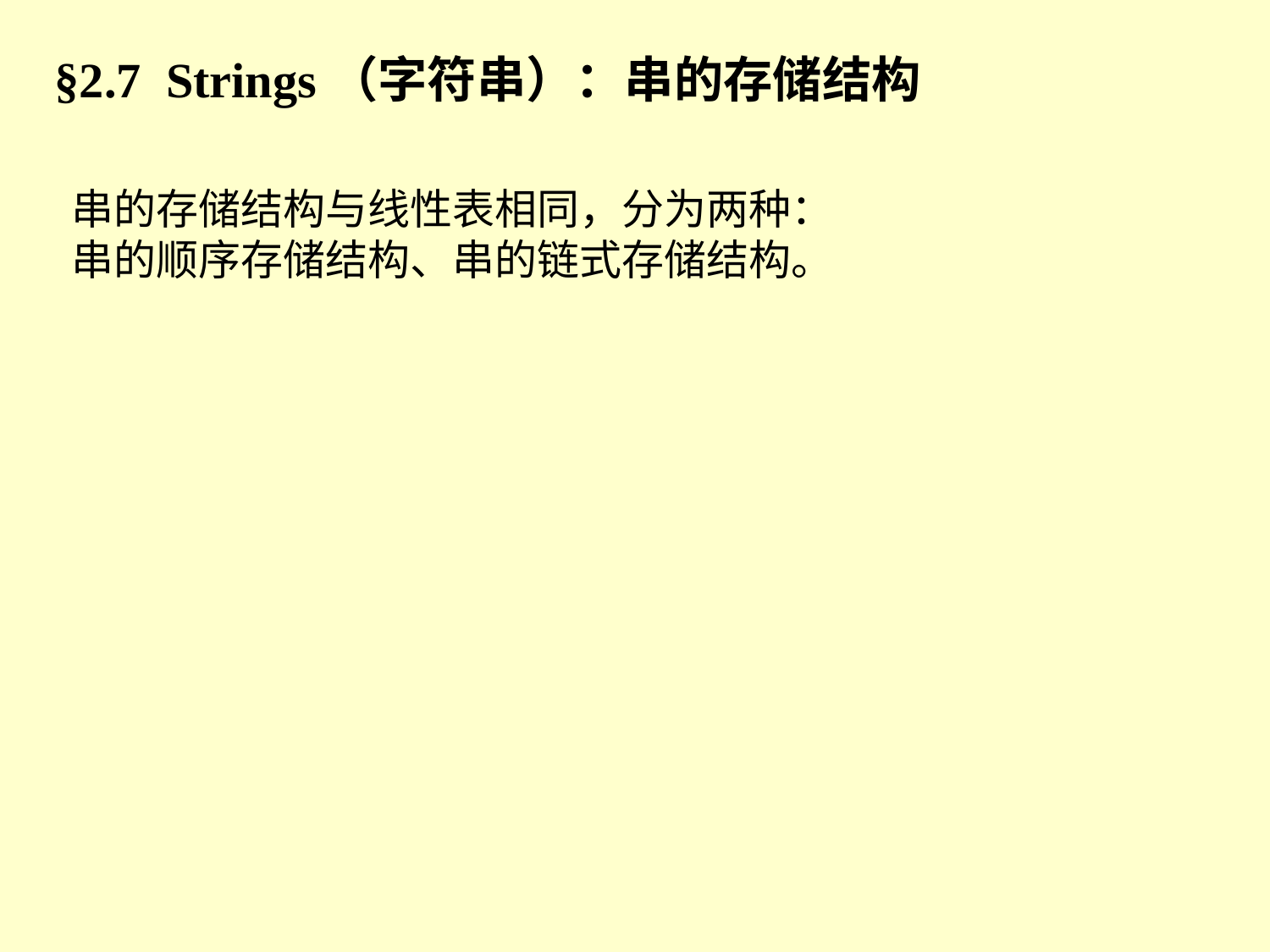

§2.7  Strings（字符串）：串的存储结构
串的存储结构与线性表相同，分为两种：
串的顺序存储结构、串的链式存储结构。